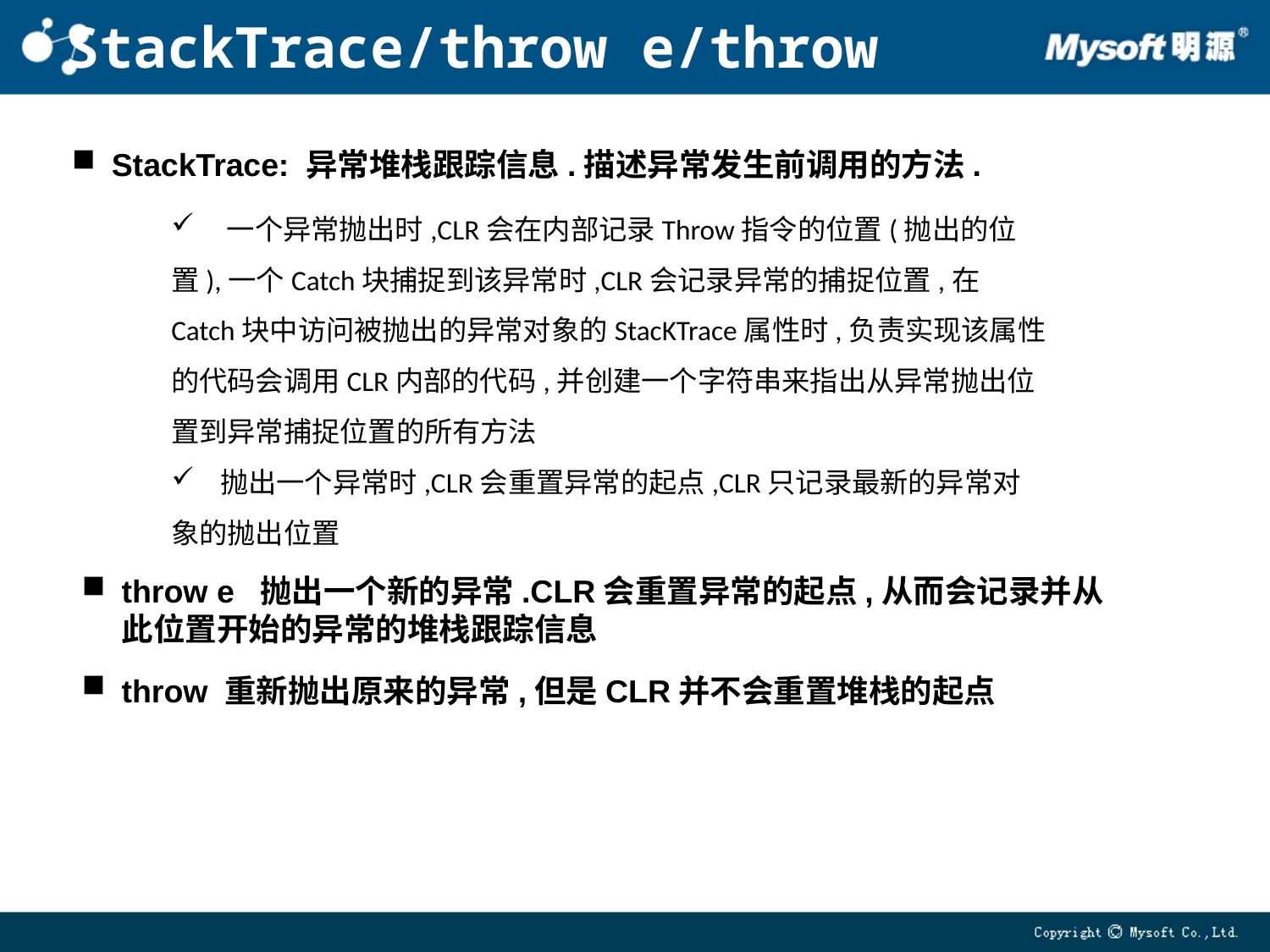

StackTrace/throw e/throw
StackTrace: 异常堆栈跟踪信息.描述异常发生前调用的方法.
    一个异常抛出时,CLR会在内部记录Throw指令的位置(抛出的位置),一个Catch块捕捉到该异常时,CLR会记录异常的捕捉位置,在Catch块中访问被抛出的异常对象的StacKTrace属性时,负责实现该属性的代码会调用CLR内部的代码,并创建一个字符串来指出从异常抛出位置到异常捕捉位置的所有方法
   抛出一个异常时,CLR会重置异常的起点,CLR只记录最新的异常对象的抛出位置
throw e  抛出一个新的异常.CLR会重置异常的起点,从而会记录并从此位置开始的异常的堆栈跟踪信息
throw 重新抛出原来的异常,但是CLR并不会重置堆栈的起点